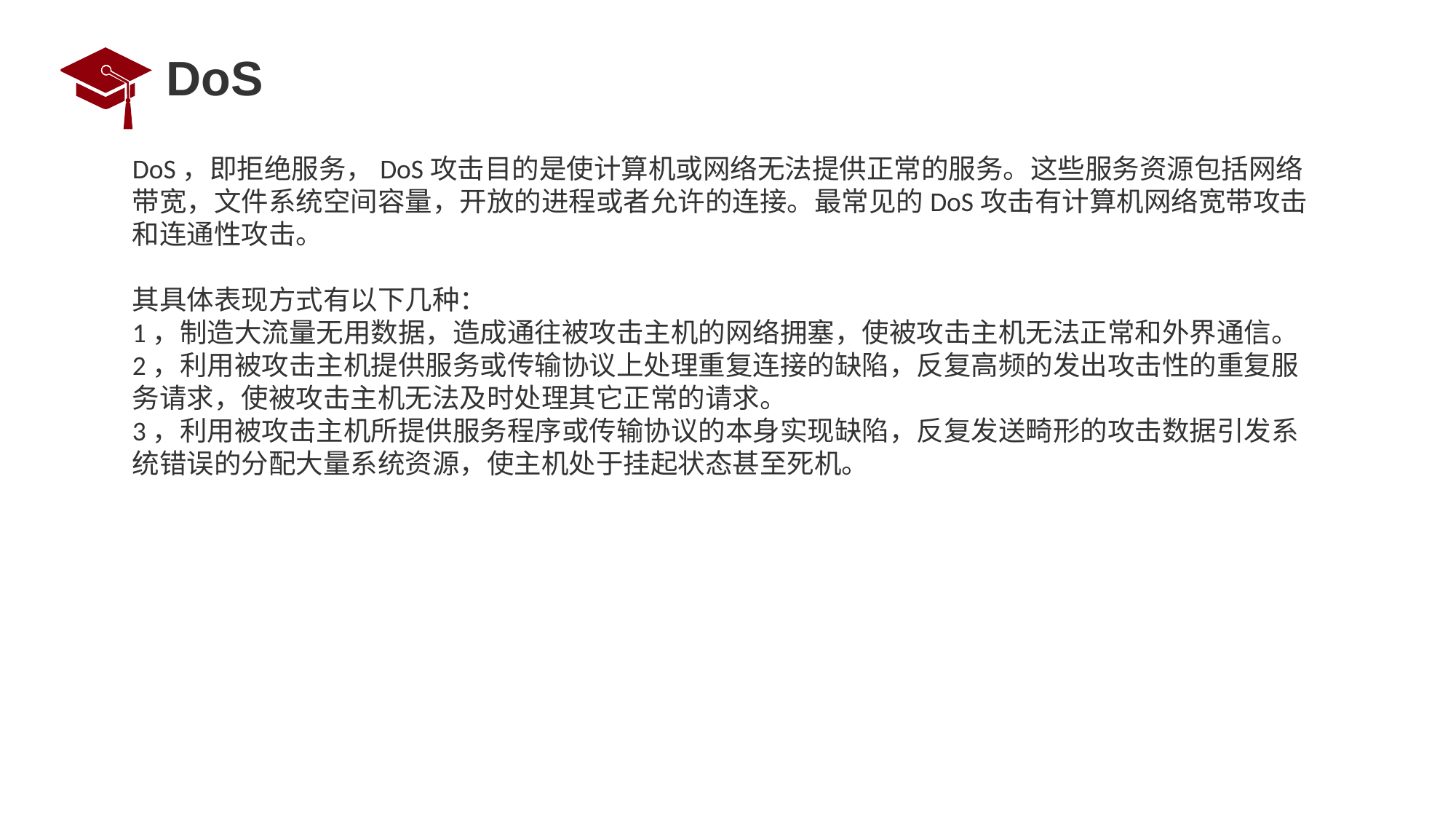

# DoS
DoS，即拒绝服务，DoS攻击目的是使计算机或网络无法提供正常的服务。这些服务资源包括网络带宽，文件系统空间容量，开放的进程或者允许的连接。最常见的DoS攻击有计算机网络宽带攻击和连通性攻击。

其具体表现方式有以下几种：
1，制造大流量无用数据，造成通往被攻击主机的网络拥塞，使被攻击主机无法正常和外界通信。
2，利用被攻击主机提供服务或传输协议上处理重复连接的缺陷，反复高频的发出攻击性的重复服务请求，使被攻击主机无法及时处理其它正常的请求。
3，利用被攻击主机所提供服务程序或传输协议的本身实现缺陷，反复发送畸形的攻击数据引发系统错误的分配大量系统资源，使主机处于挂起状态甚至死机。